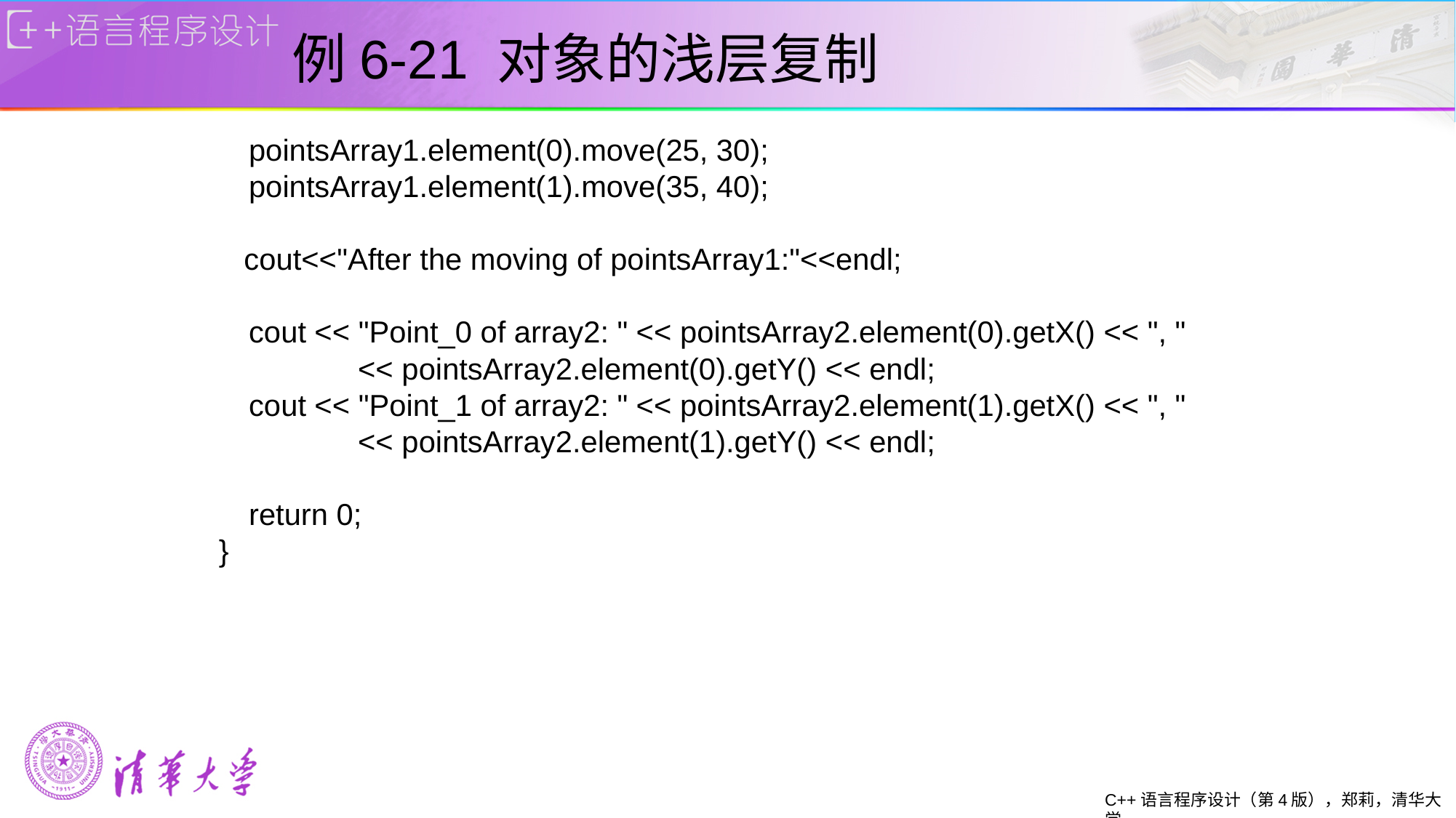

# 例6-21 对象的浅层复制
	pointsArray1.element(0).move(25, 30);
	pointsArray1.element(1).move(35, 40);

   cout<<"After the moving of pointsArray1:"<<endl;

	cout << "Point_0 of array2: " << pointsArray2.element(0).getX() << ", "
		<< pointsArray2.element(0).getY() << endl;
	cout << "Point_1 of array2: " << pointsArray2.element(1).getX() << ", "
		<< pointsArray2.element(1).getY() << endl;

	return 0;
}